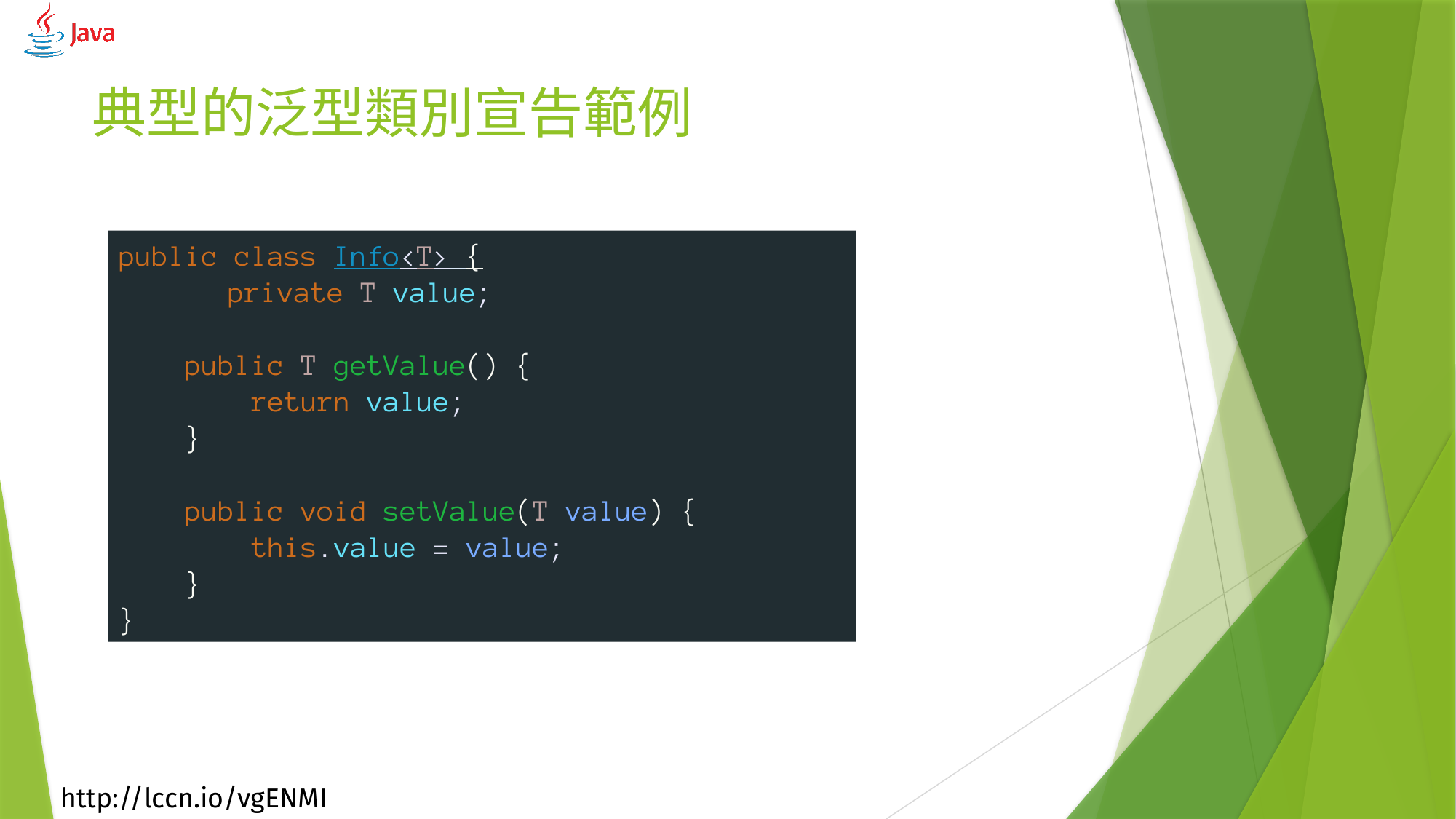

# 典型的泛型類別宣告範例
public class Info<T> {
	private T value;

    public T getValue() {
        return value;
    }

    public void setValue(T value) {
        this.value = value;
    }
}